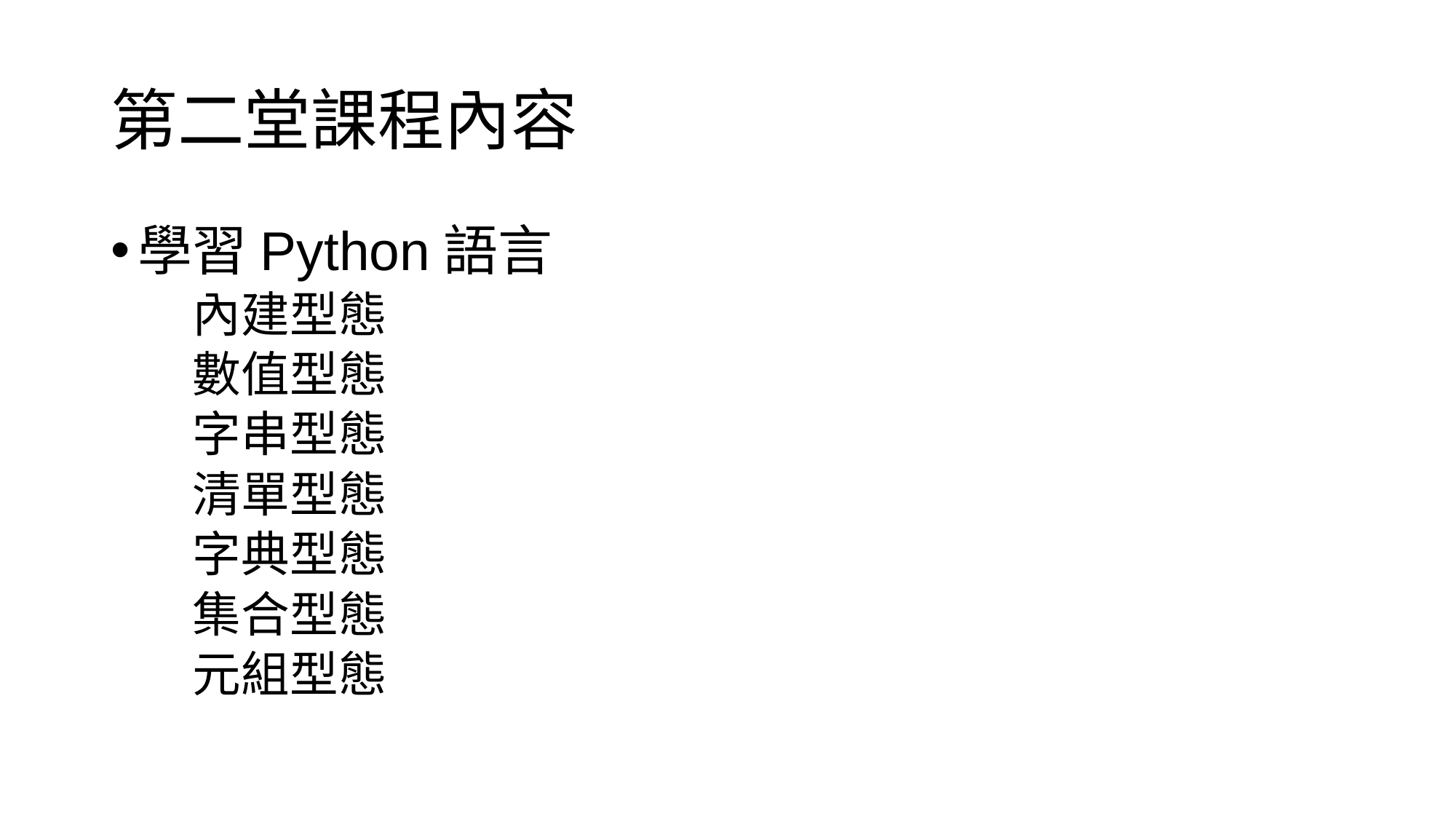

# 第二堂課程內容
學習Python語言
內建型態
數值型態
字串型態
清單型態
字典型態
集合型態
元組型態